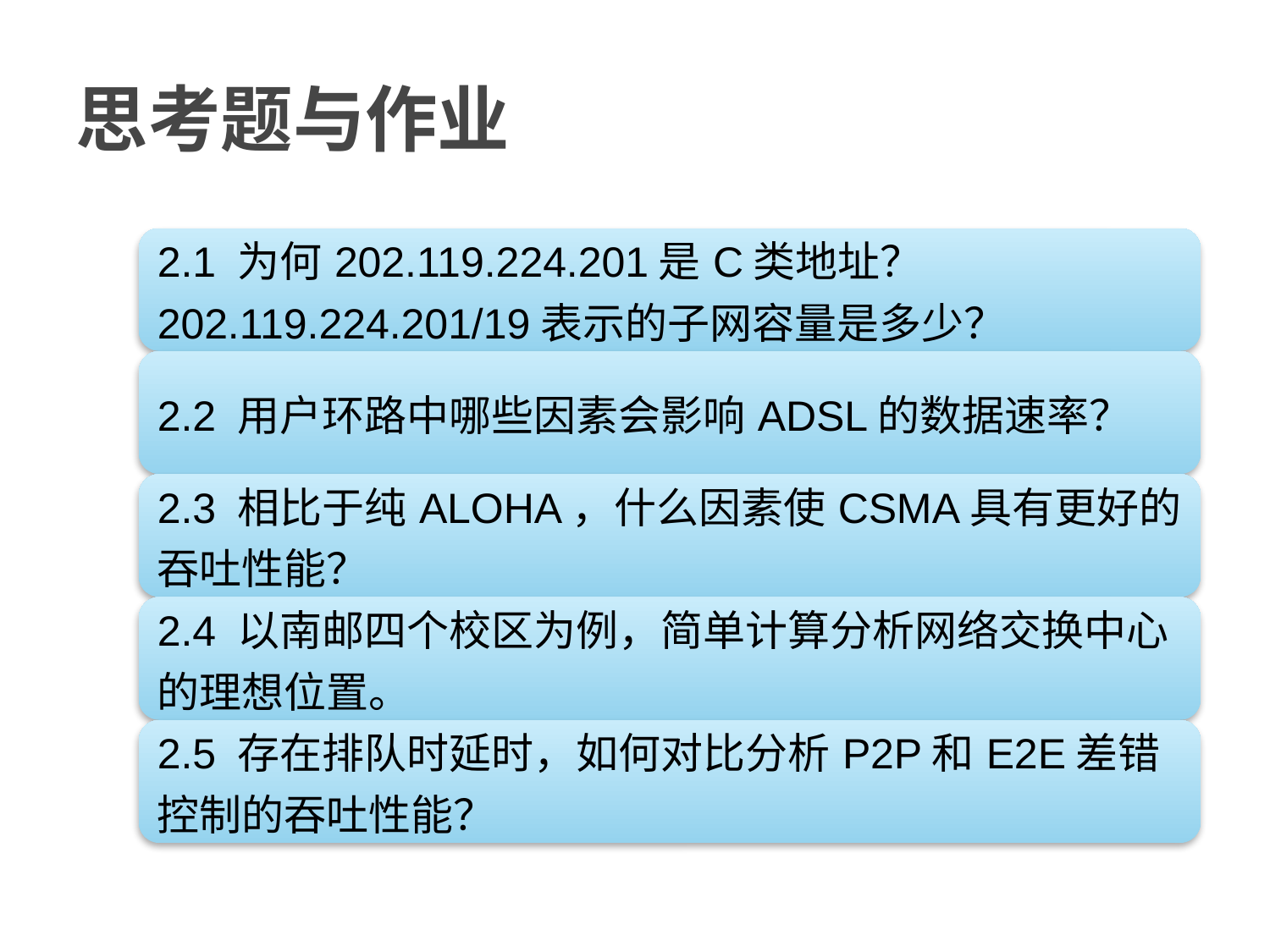

# 思考题与作业
2.1 为何202.119.224.201是C类地址？202.119.224.201/19表示的子网容量是多少？
2.2 用户环路中哪些因素会影响ADSL的数据速率？
2.3 相比于纯ALOHA，什么因素使CSMA具有更好的吞吐性能？
2.4 以南邮四个校区为例，简单计算分析网络交换中心的理想位置。
2.5 存在排队时延时，如何对比分析P2P和E2E差错控制的吞吐性能？